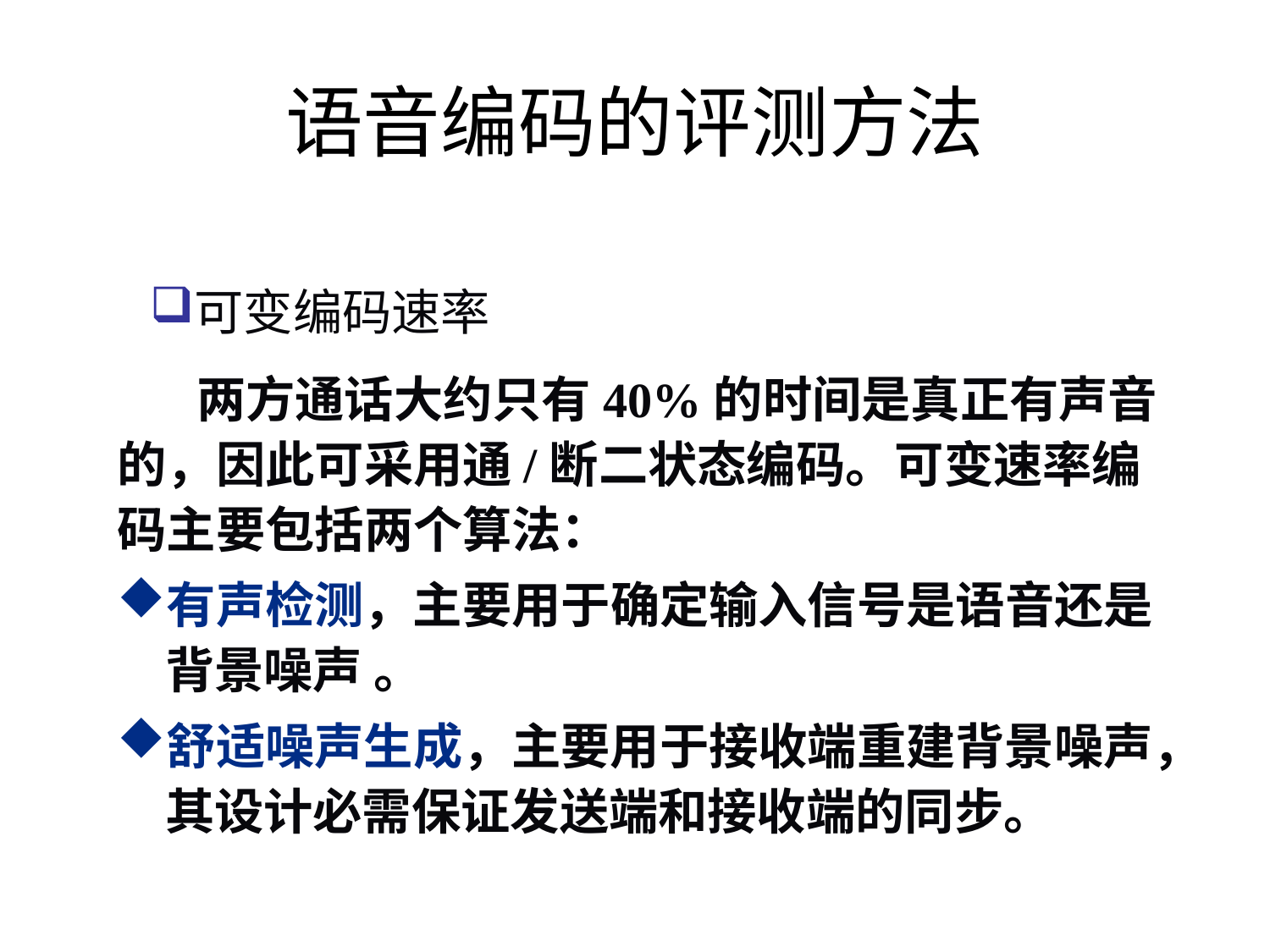

语音编码的评测方法
可变编码速率
      两方通话大约只有40%的时间是真正有声音的，因此可采用通/断二状态编码。可变速率编码主要包括两个算法：
有声检测，主要用于确定输入信号是语音还是背景噪声 。
舒适噪声生成，主要用于接收端重建背景噪声，其设计必需保证发送端和接收端的同步。